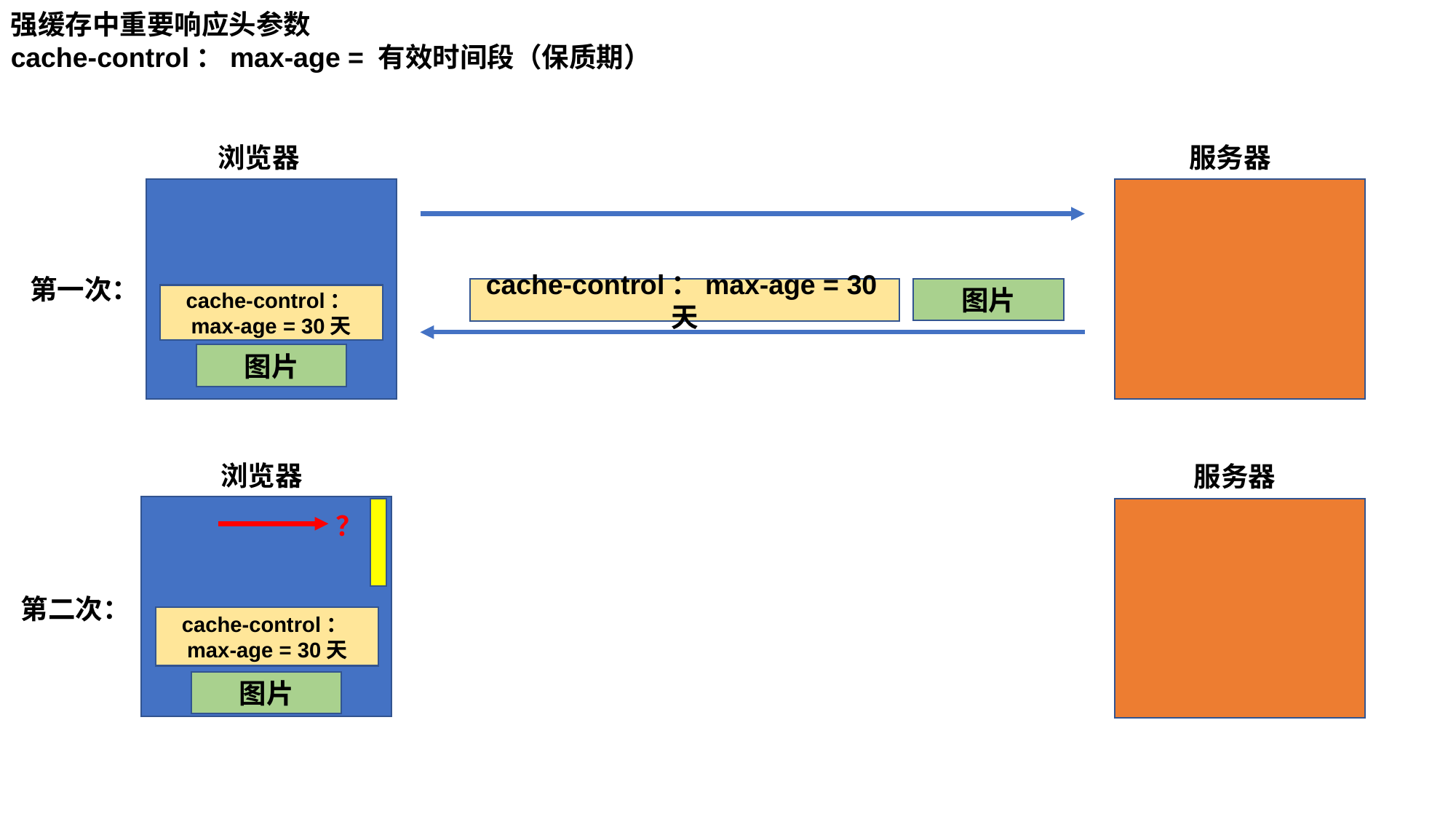

强缓存中重要响应头参数
cache-control：max-age = 有效时间段（保质期）
浏览器
服务器

第一次：
图片
cache-control：max-age = 30天
cache-control：max-age = 30天
图片
浏览器
服务器

？
第二次：
cache-control：max-age = 30天
图片